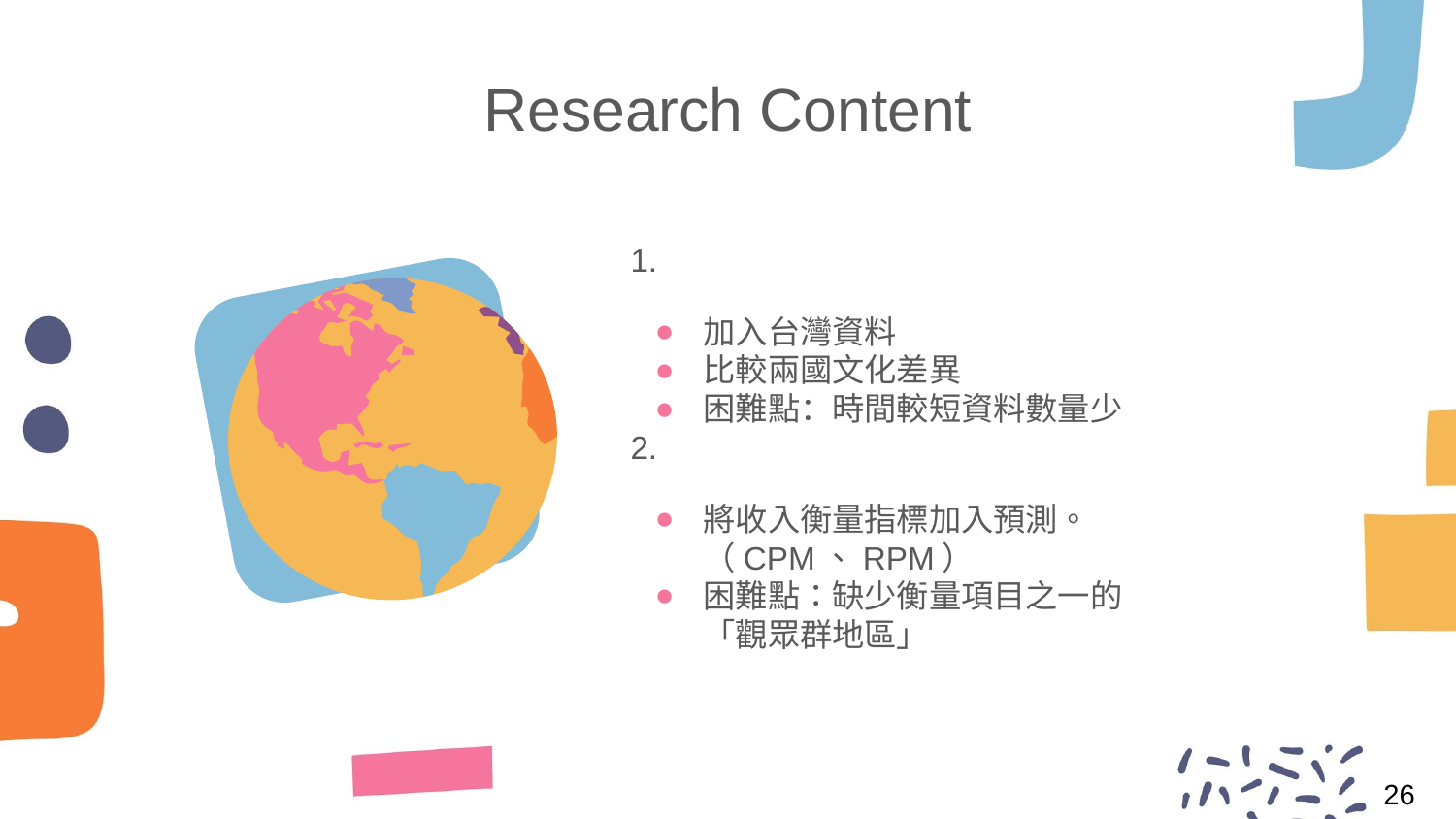

# Research Content
1.
加入台灣資料
比較兩國文化差異
困難點：時間較短資料數量少
2.
將收入衡量指標加入預測。     （CPM、RPM）
困難點：缺少衡量項目之一的     「觀眾群地區」

26